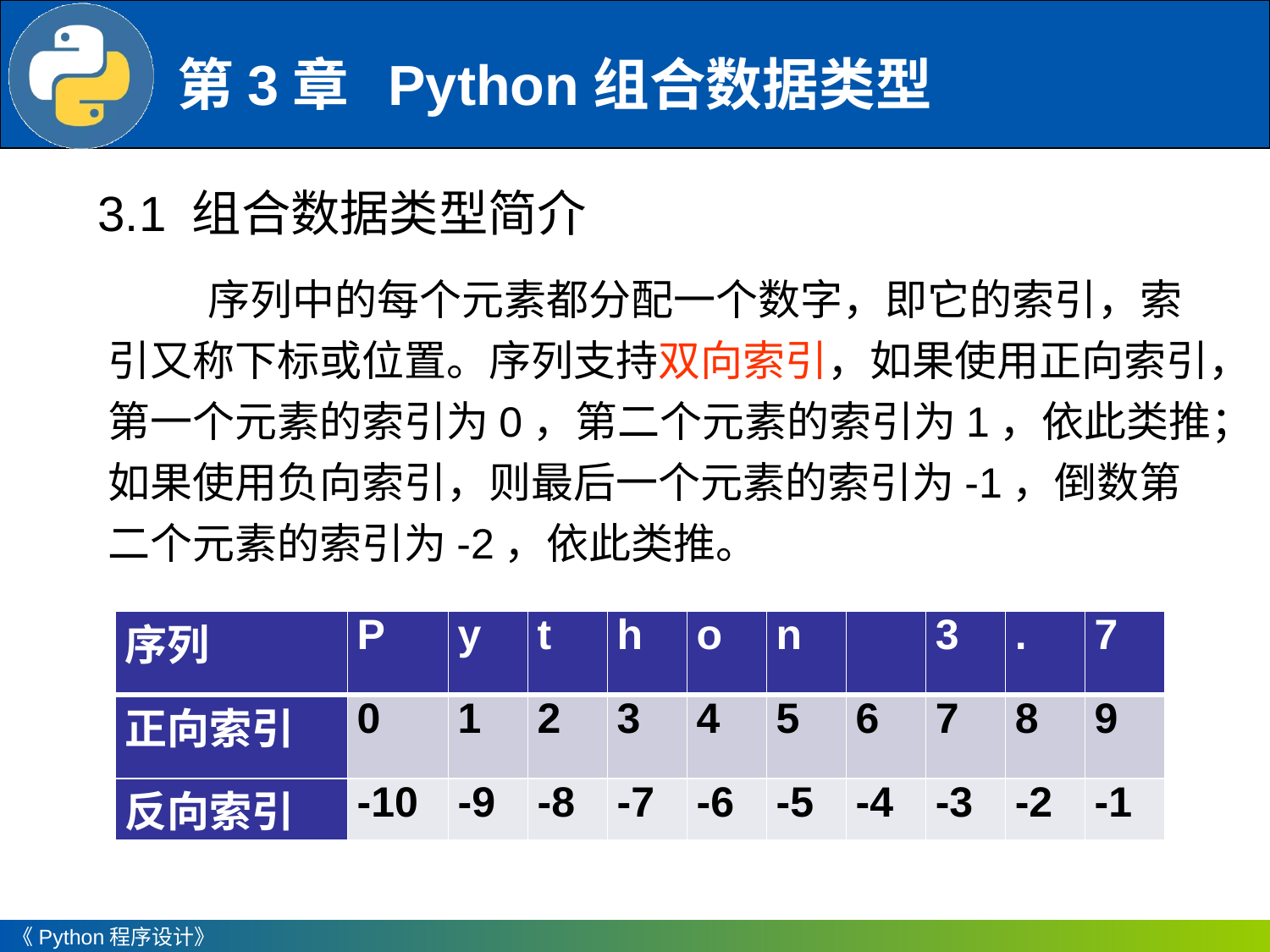

3.1 组合数据类型简介
序列中的每个元素都分配一个数字，即它的索引，索引又称下标或位置。序列支持双向索引，如果使用正向索引，第一个元素的索引为0，第二个元素的索引为1，依此类推；如果使用负向索引，则最后一个元素的索引为-1，倒数第二个元素的索引为-2，依此类推。
| 序列 | P | y | t | h | o | n |  | 3 | . | 7 |
| --- | --- | --- | --- | --- | --- | --- | --- | --- | --- | --- |
| 正向索引 | 0 | 1 | 2 | 3 | 4 | 5 | 6 | 7 | 8 | 9 |
| 反向索引 | -10 | -9 | -8 | -7 | -6 | -5 | -4 | -3 | -2 | -1 |